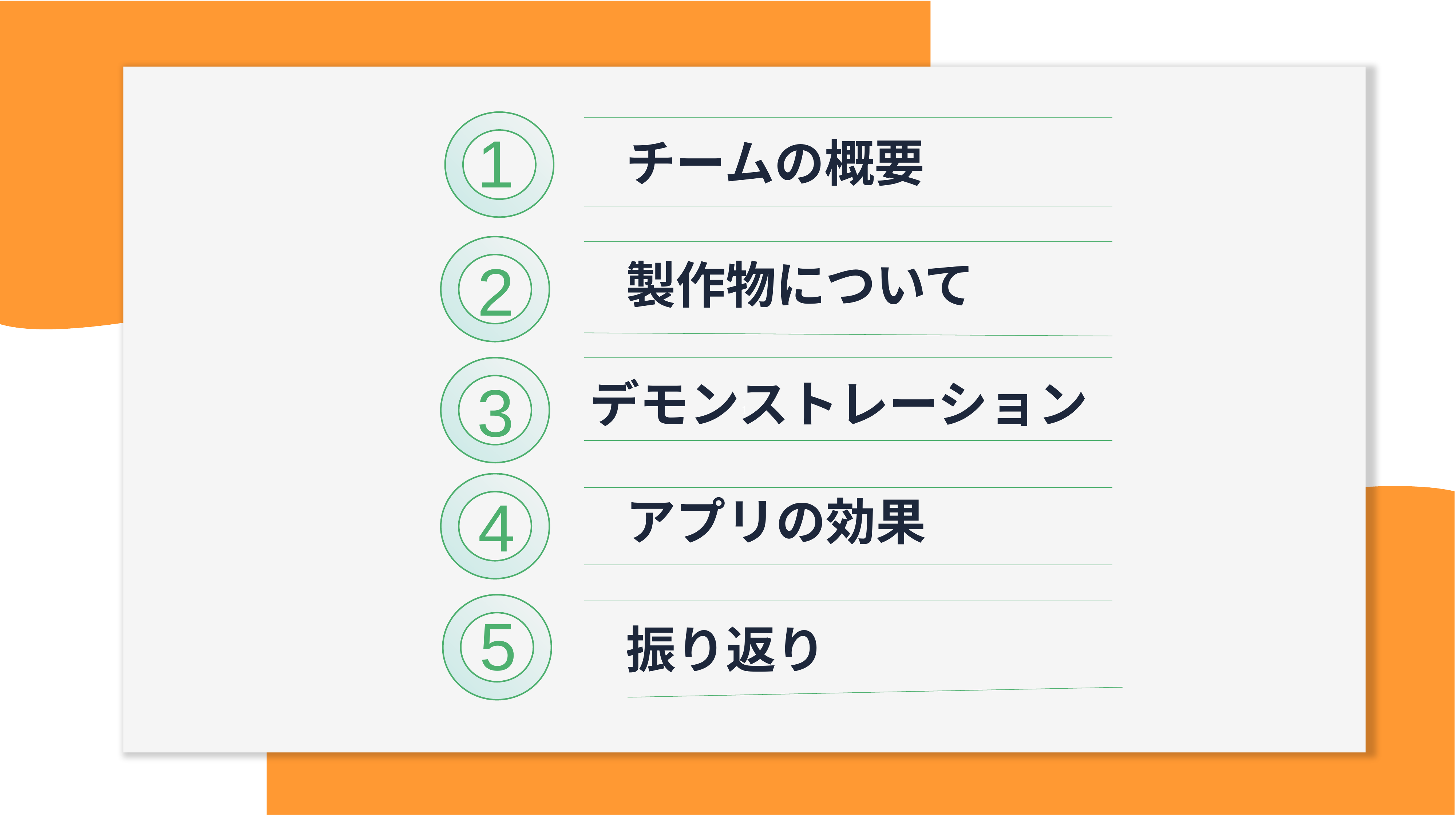

1

1
チームの概要

2
製作物について

3
デモンストレーション

4
アプリの効果

5
振り返り